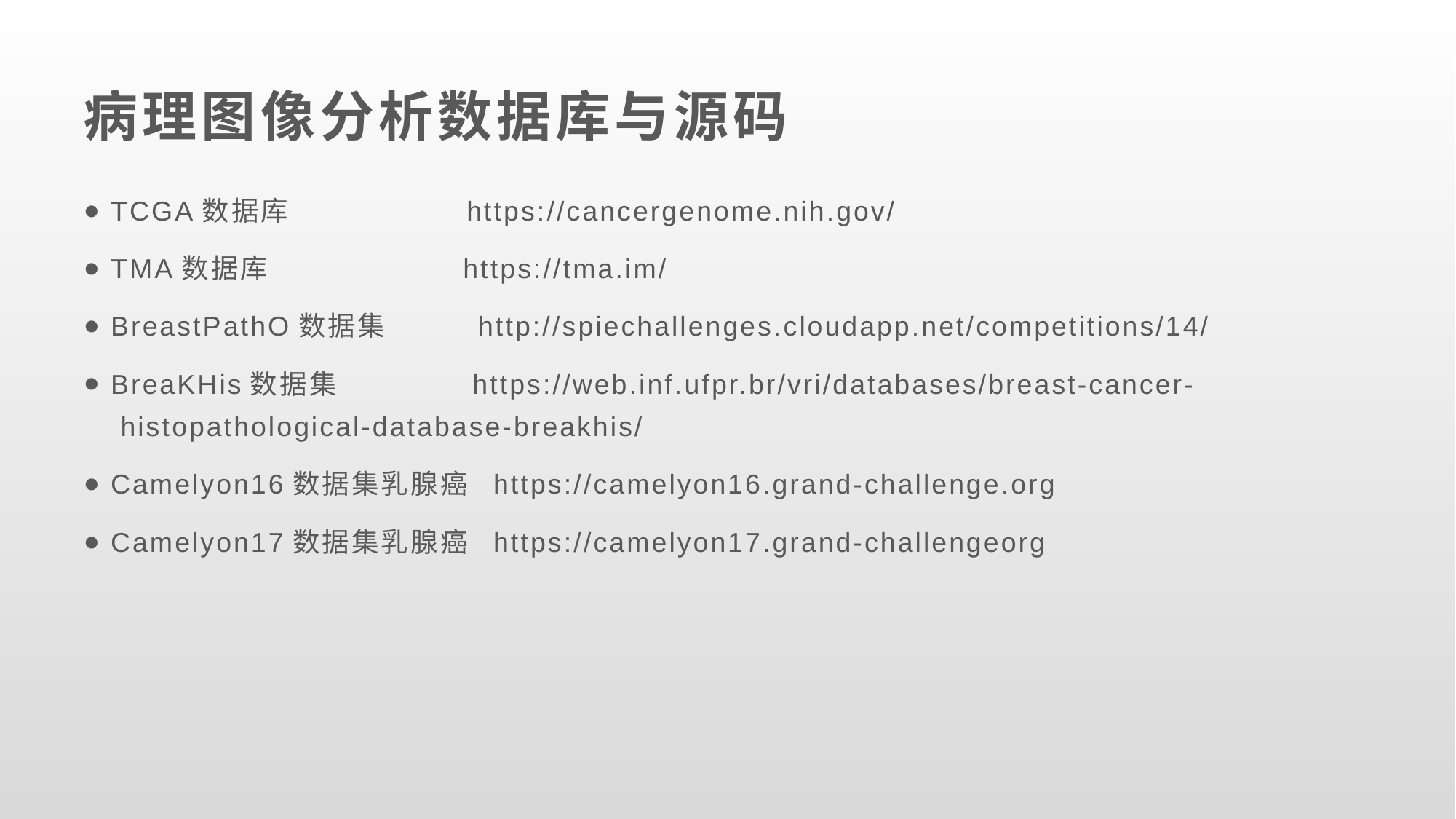

# 病理图像分析数据库与源码
TCGA数据库                    https://cancergenome.nih.gov/
TMA数据库                      https://tma.im/
BreastPathO数据集          http://spiechallenges.cloudapp.net/competitions/14/
BreaKHis数据集               https://web.inf.ufpr.br/vri/databases/breast-cancer-                   histopathological-database-breakhis/
Camelyon16数据集乳腺癌  https://camelyon16.grand-challenge.org
Camelyon17数据集乳腺癌  https://camelyon17.grand-challengeorg